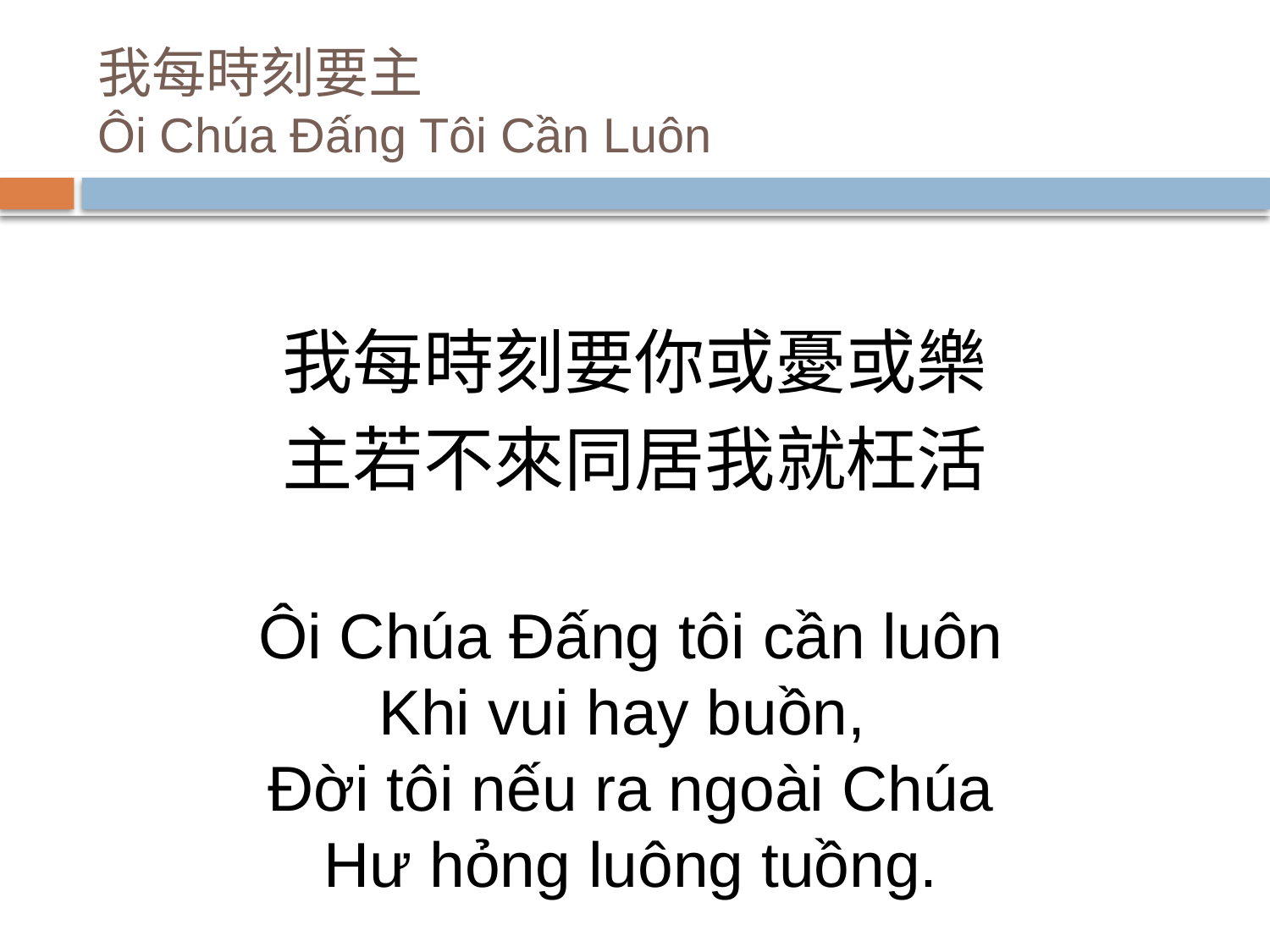

# 我每時刻要主 Ôi Chúa Đấng Tôi Cần Luôn
我每時刻要你或憂或樂
主若不來同居我就枉活
Ôi Chúa Đấng tôi cần luôn
Khi vui hay buồn,
Đời tôi nếu ra ngoài Chúa
Hư hỏng luông tuồng.